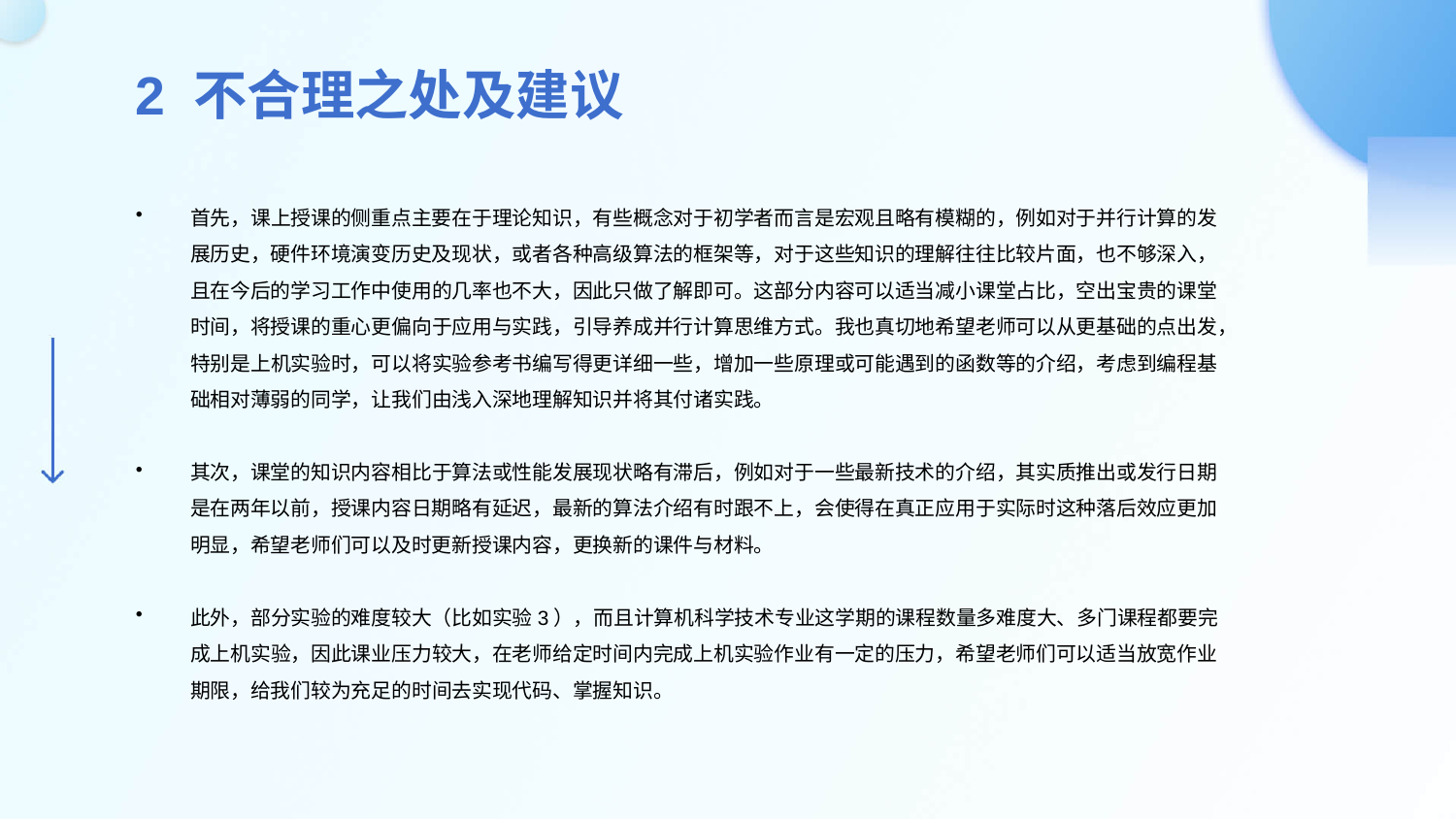

2 不合理之处及建议
首先，课上授课的侧重点主要在于理论知识，有些概念对于初学者而言是宏观且略有模糊的，例如对于并行计算的发展历史，硬件环境演变历史及现状，或者各种高级算法的框架等，对于这些知识的理解往往比较片面，也不够深入，且在今后的学习工作中使用的几率也不大，因此只做了解即可。这部分内容可以适当减小课堂占比，空出宝贵的课堂时间，将授课的重心更偏向于应用与实践，引导养成并行计算思维方式。我也真切地希望老师可以从更基础的点出发，特别是上机实验时，可以将实验参考书编写得更详细一些，增加一些原理或可能遇到的函数等的介绍，考虑到编程基础相对薄弱的同学，让我们由浅入深地理解知识并将其付诸实践。

其次，课堂的知识内容相比于算法或性能发展现状略有滞后，例如对于一些最新技术的介绍，其实质推出或发行日期是在两年以前，授课内容日期略有延迟，最新的算法介绍有时跟不上，会使得在真正应用于实际时这种落后效应更加明显，希望老师们可以及时更新授课内容，更换新的课件与材料。

此外，部分实验的难度较大（比如实验3），而且计算机科学技术专业这学期的课程数量多难度大、多门课程都要完成上机实验，因此课业压力较大，在老师给定时间内完成上机实验作业有一定的压力，希望老师们可以适当放宽作业期限，给我们较为充足的时间去实现代码、掌握知识。